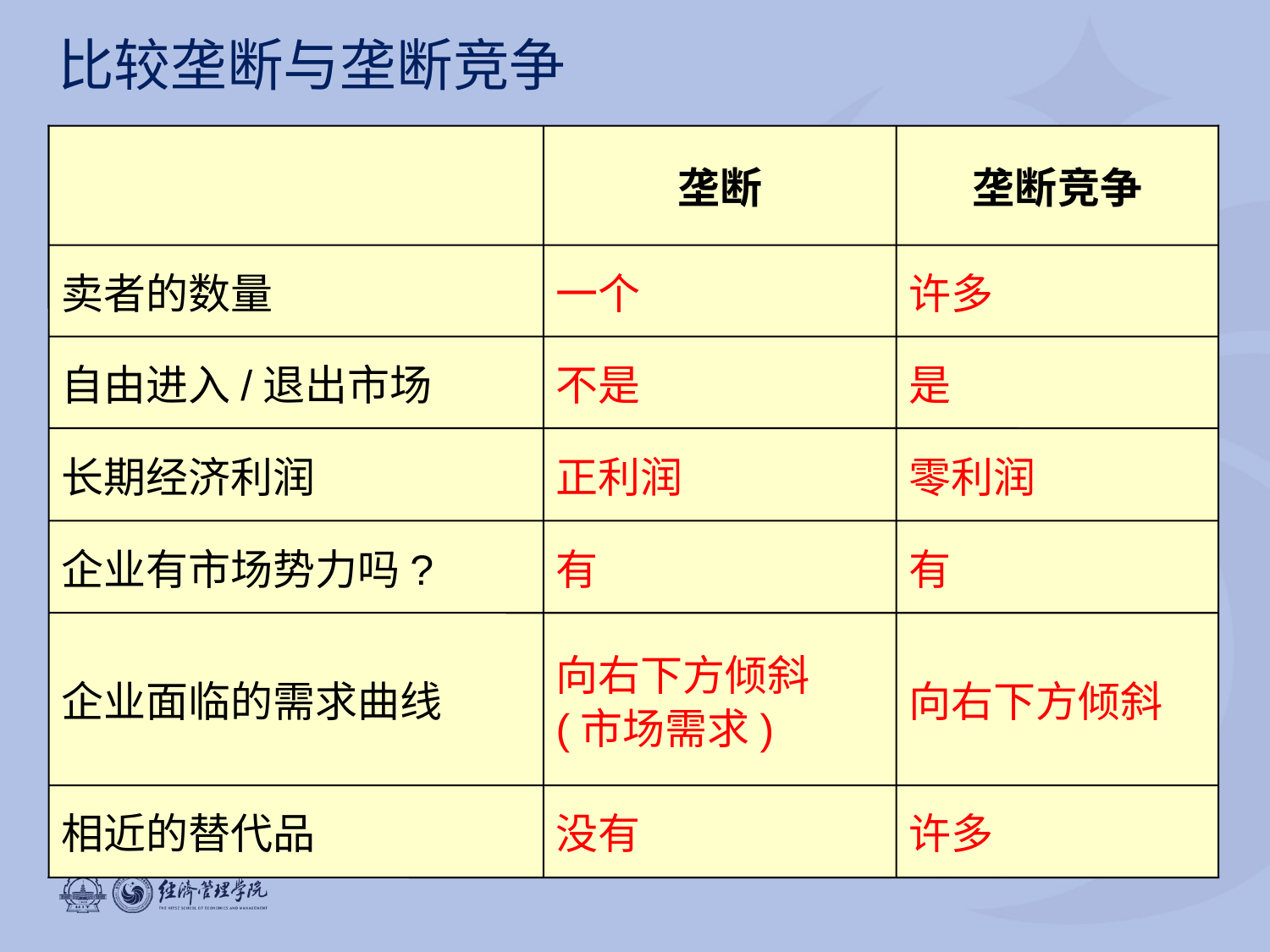

# 比较垄断与垄断竞争

垄断

垄断竞争

卖者的数量
一个
许多

自由进入/退出市场
不是
是

长期经济利润
正利润
零利润

企业有市场势力吗?
有
有

企业面临的需求曲线
向右下方倾斜
(市场需求)
向右下方倾斜

相近的替代品
没有
许多